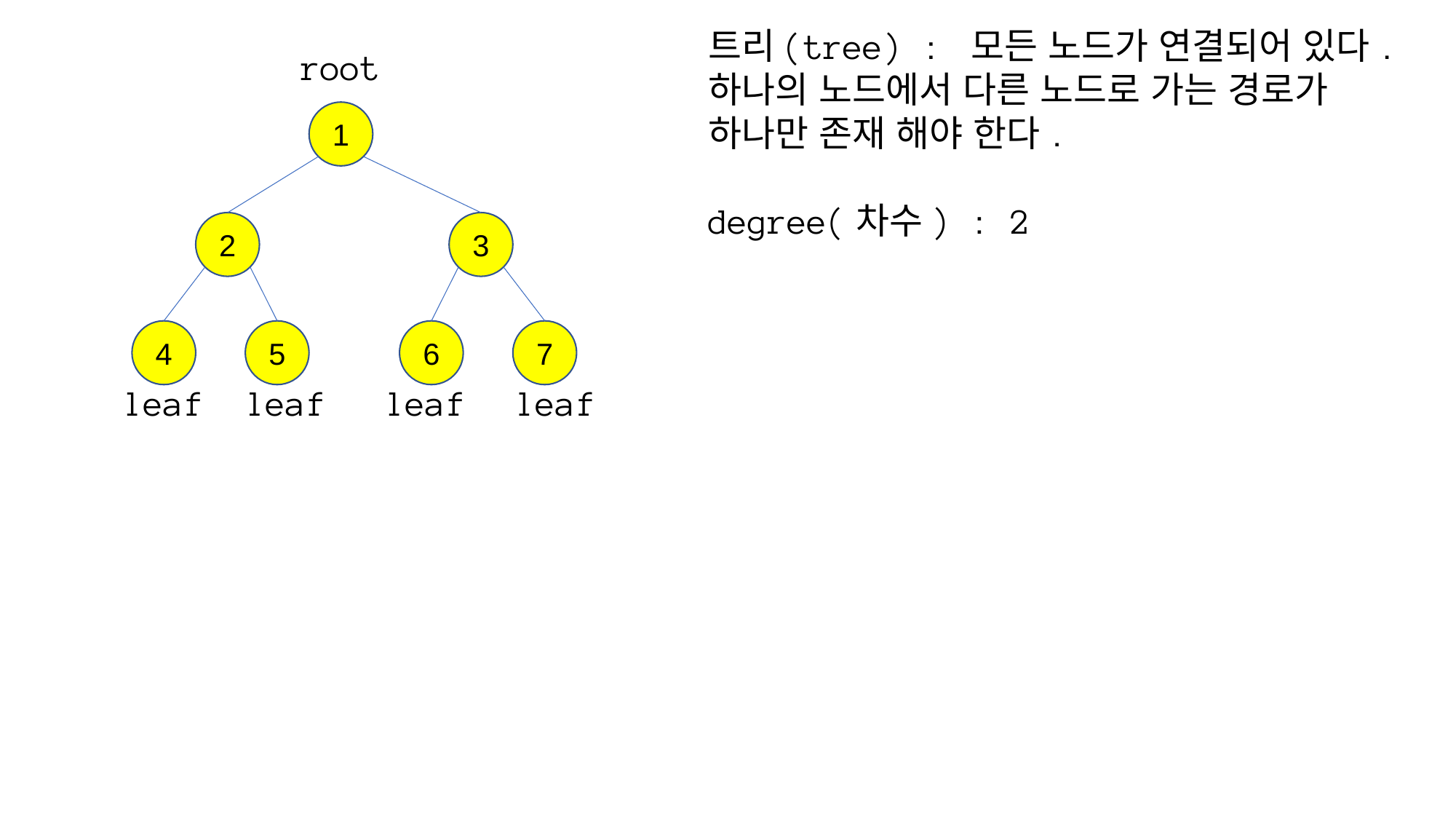

트리(tree) : 모든 노드가 연결되어 있다.
하나의 노드에서 다른 노드로 가는 경로가
하나만 존재 해야 한다.

degree(차수) : 2
root
1
2
3
4
5
6
7
leaf
leaf
leaf
leaf